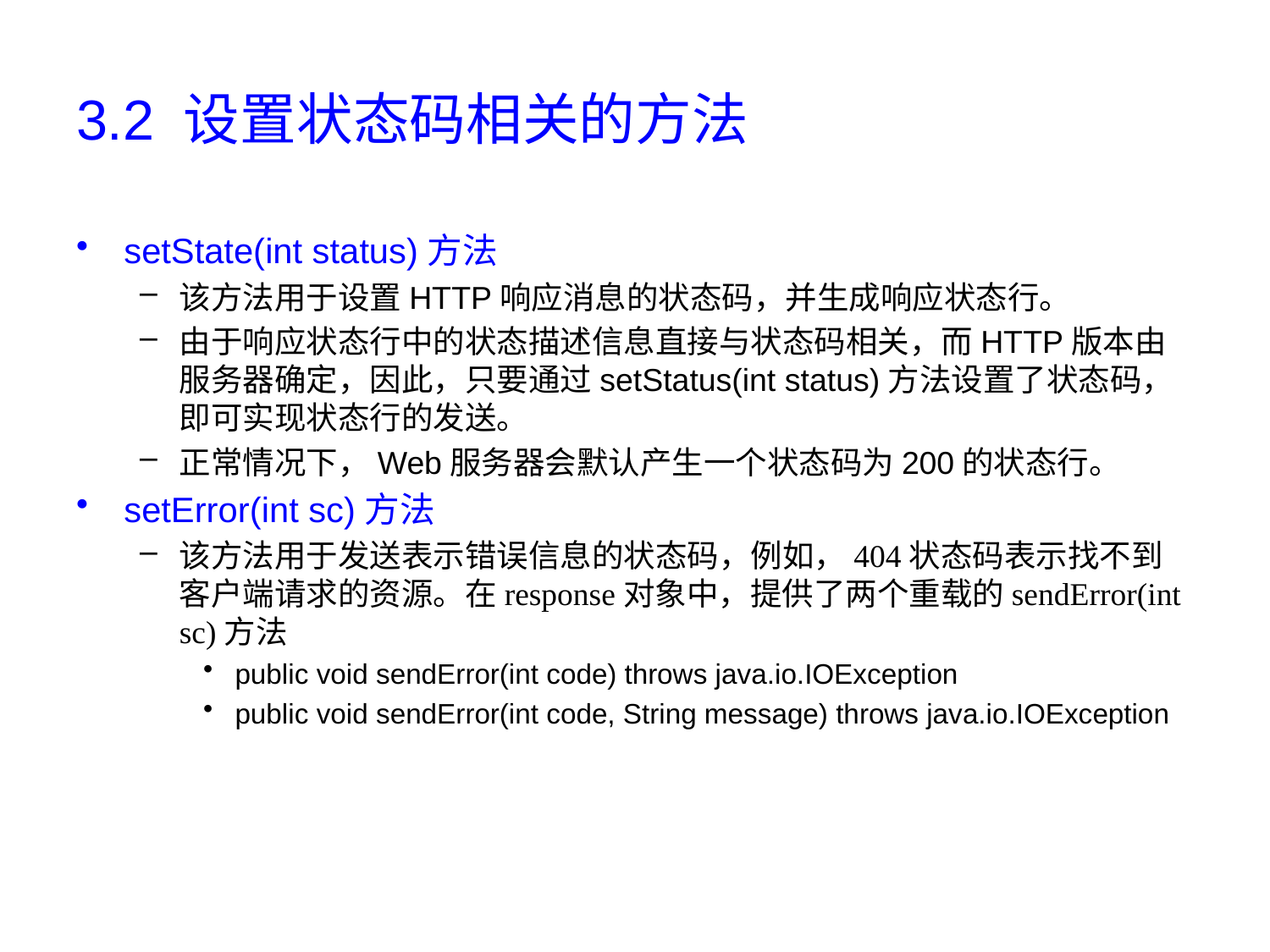

# 3.2 设置状态码相关的方法
setState(int status)方法
该方法用于设置HTTP响应消息的状态码，并生成响应状态行。
由于响应状态行中的状态描述信息直接与状态码相关，而HTTP版本由服务器确定，因此，只要通过setStatus(int status)方法设置了状态码，即可实现状态行的发送。
正常情况下，Web服务器会默认产生一个状态码为200的状态行。
setError(int sc)方法
该方法用于发送表示错误信息的状态码，例如，404状态码表示找不到客户端请求的资源。在response对象中，提供了两个重载的sendError(int sc)方法
public void sendError(int code) throws java.io.IOException
public void sendError(int code, String message) throws java.io.IOException